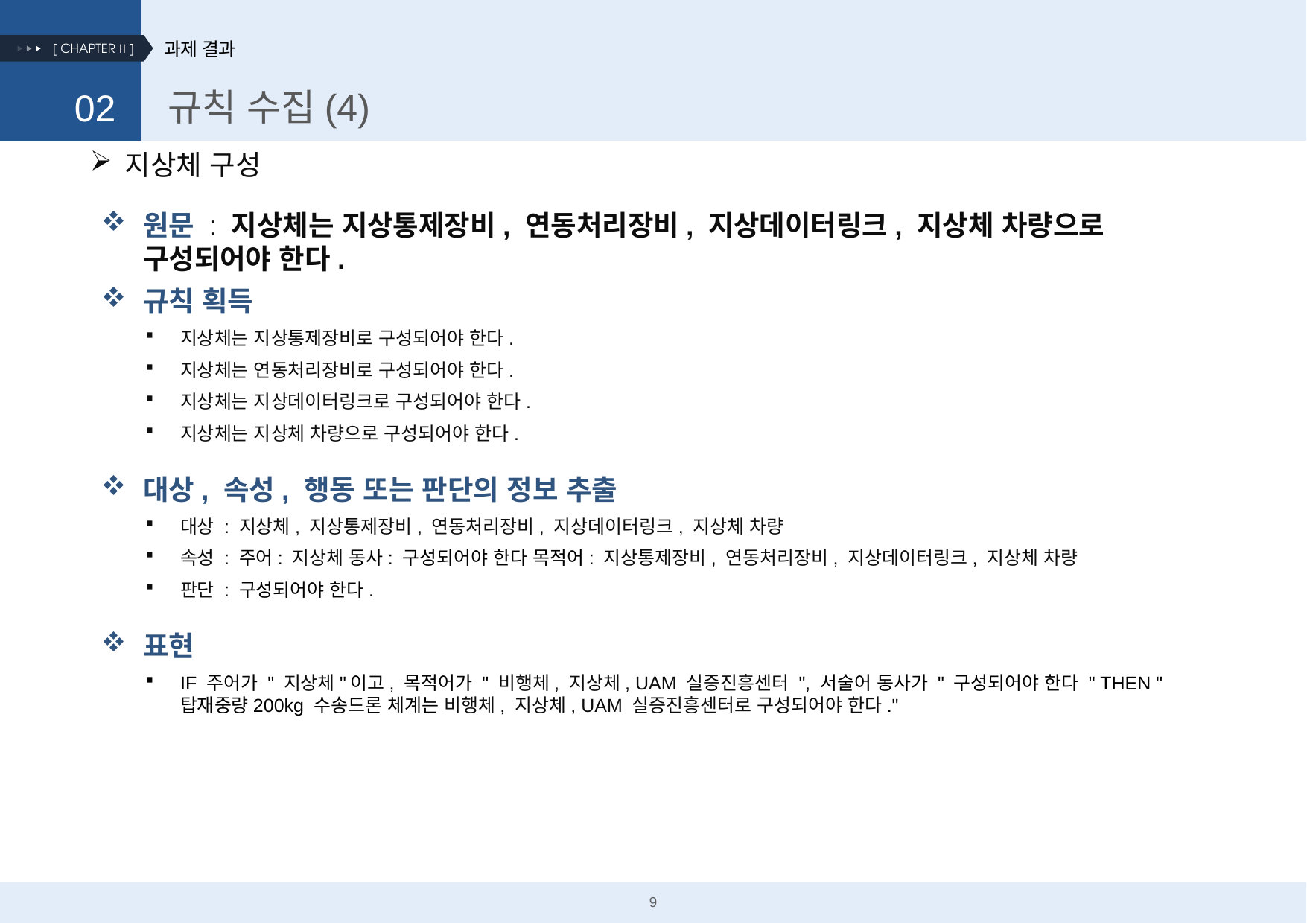

규칙 수집(4)
02
지상체 구성
원문 : 지상체는 지상통제장비, 연동처리장비, 지상데이터링크, 지상체 차량으로 구성되어야 한다.
규칙 획득
지상체는 지상통제장비로 구성되어야 한다.
지상체는 연동처리장비로 구성되어야 한다.
지상체는 지상데이터링크로 구성되어야 한다.
지상체는 지상체 차량으로 구성되어야 한다.
대상, 속성, 행동 또는 판단의 정보 추출
대상 : 지상체, 지상통제장비, 연동처리장비, 지상데이터링크, 지상체 차량
속성 : 주어: 지상체 동사: 구성되어야 한다 목적어: 지상통제장비, 연동처리장비, 지상데이터링크, 지상체 차량
판단 : 구성되어야 한다.
표현
IF 주어가 " 지상체"이고, 목적어가 " 비행체, 지상체, UAM 실증진흥센터 ", 서술어 동사가 " 구성되어야 한다 " THEN "탑재중량200kg 수송드론 체계는 비행체, 지상체, UAM 실증진흥센터로 구성되어야 한다."